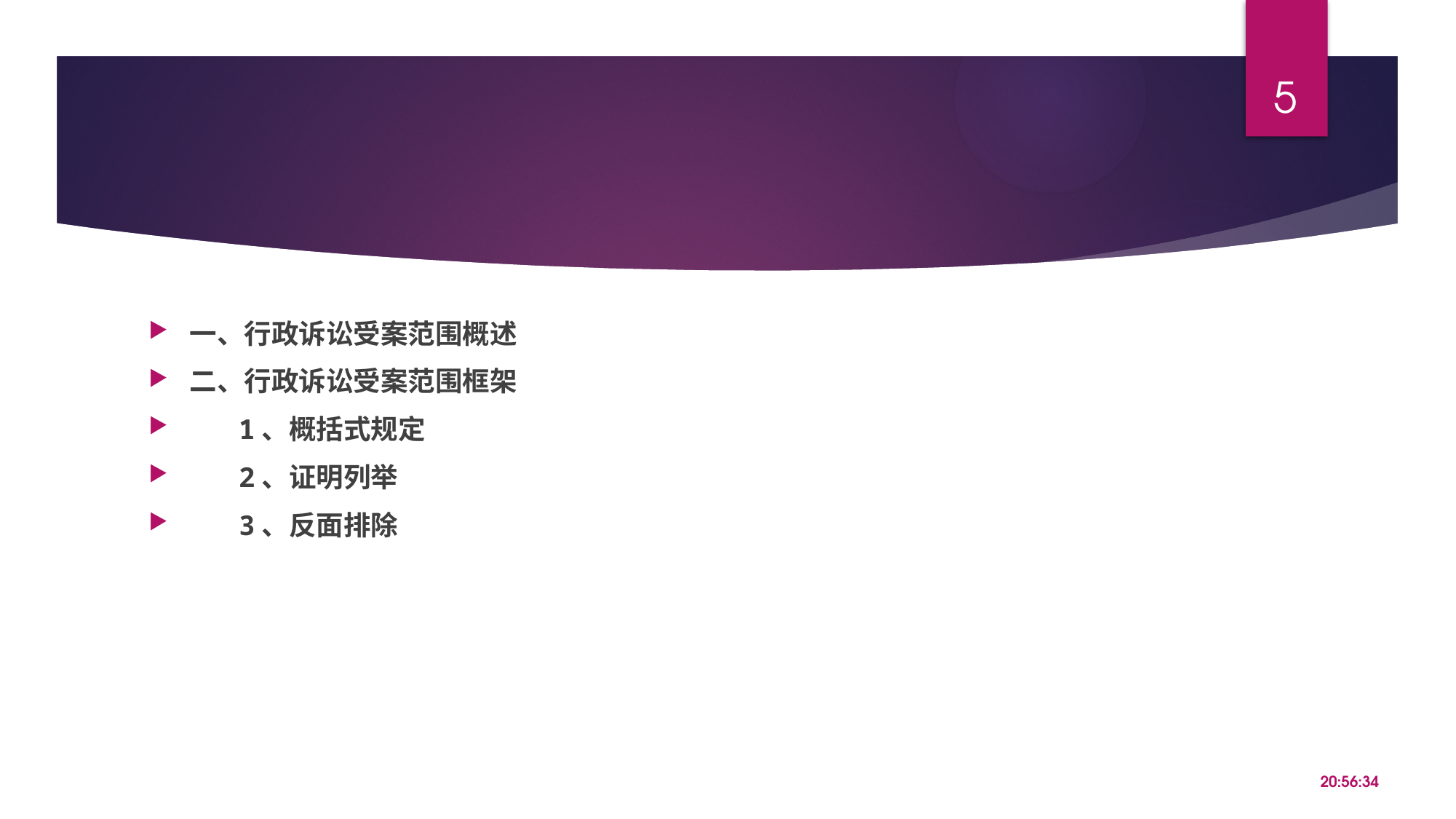

5
一、行政诉讼受案范围概述
二、行政诉讼受案范围框架
   1、概括式规定
   2、证明列举
   3、反面排除
20:56:34